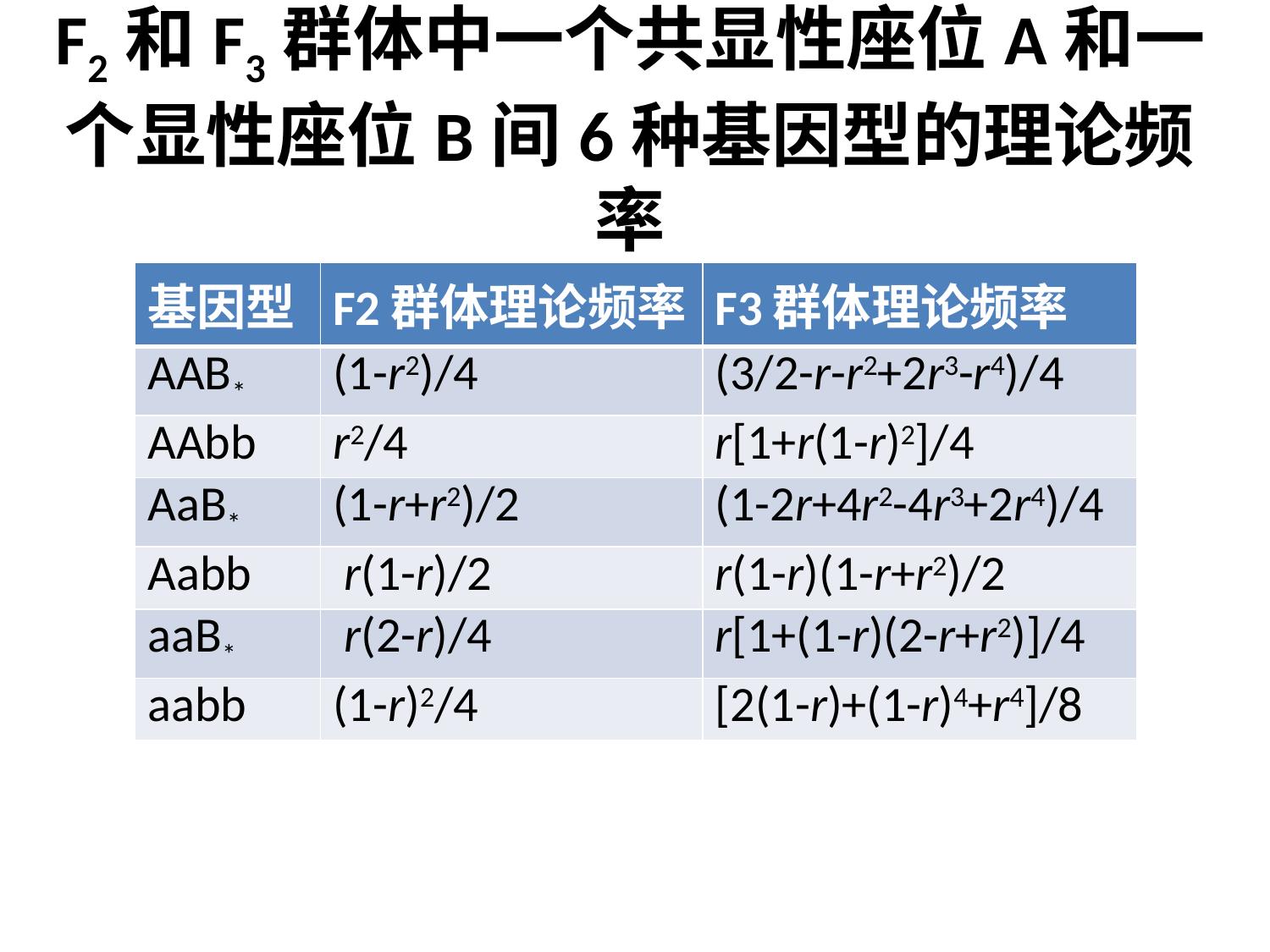

# F2和F3群体中一个共显性座位A和一个显性座位B间6种基因型的理论频率
| 基因型 | F2群体理论频率 | F3群体理论频率 |
| --- | --- | --- |
| AAB\* | (1-r2)/4 | (3/2-r-r2+2r3-r4)/4 |
| AAbb | r2/4 | r[1+r(1-r)2]/4 |
| AaB\* | (1-r+r2)/2 | (1-2r+4r2-4r3+2r4)/4 |
| Aabb | r(1-r)/2 | r(1-r)(1-r+r2)/2 |
| aaB\* | r(2-r)/4 | r[1+(1-r)(2-r+r2)]/4 |
| aabb | (1-r)2/4 | [2(1-r)+(1-r)4+r4]/8 |